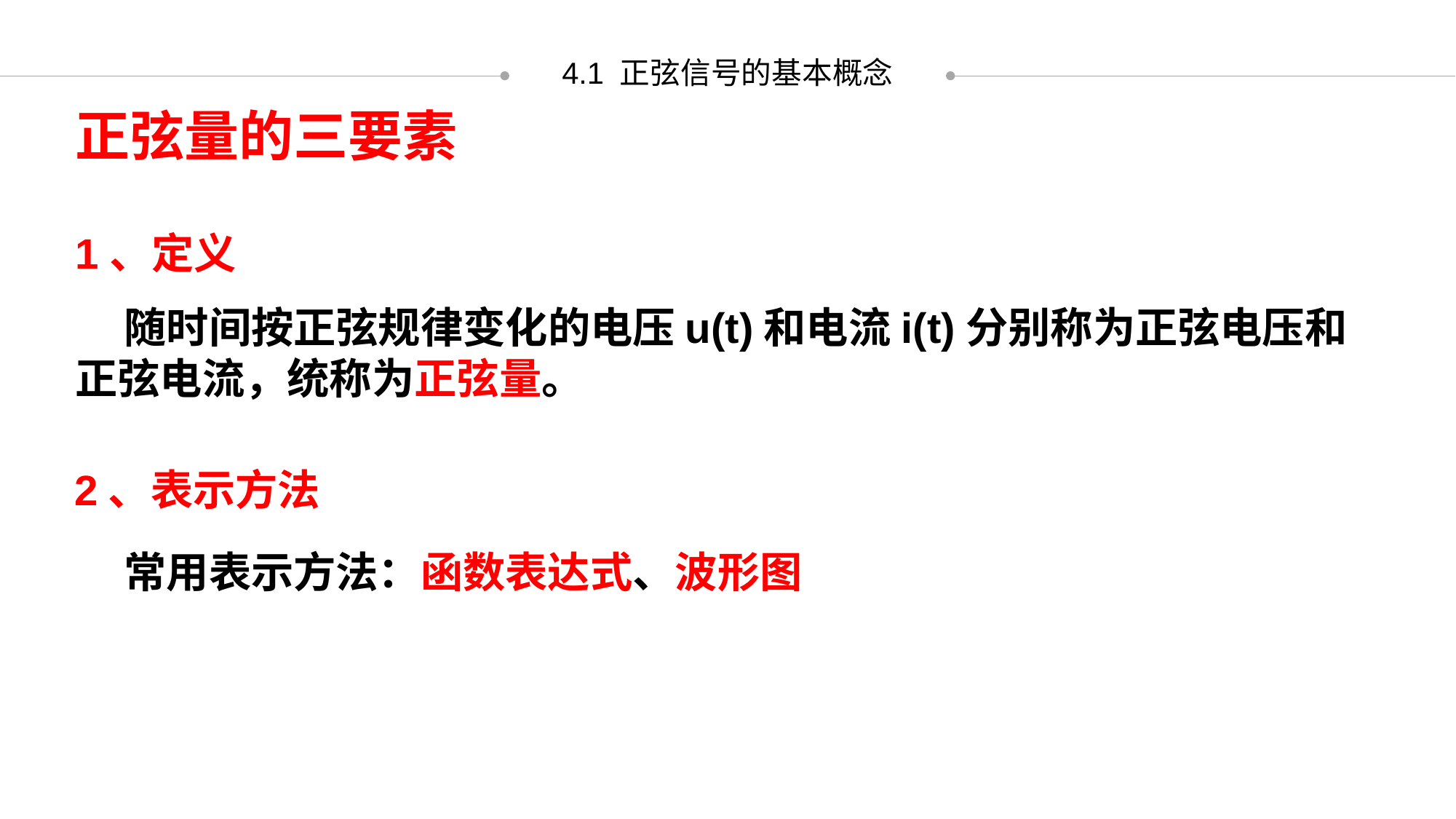

4.1 正弦信号的基本概念
正弦量的三要素
1、定义
    随时间按正弦规律变化的电压u(t)和电流i(t)分别称为正弦电压和正弦电流，统称为正弦量。
2、表示方法
    常用表示方法：函数表达式、波形图